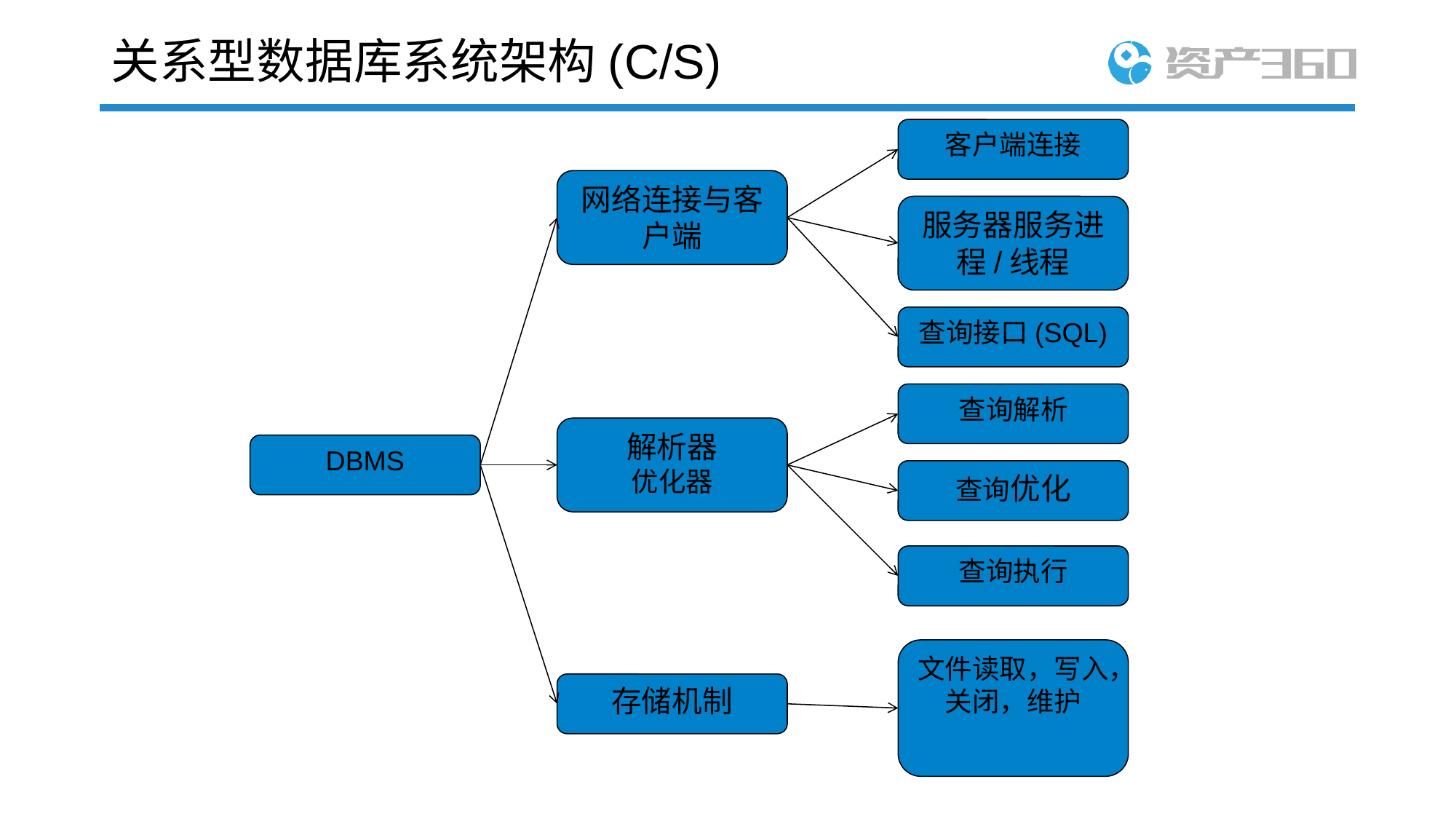

# 关系型数据库系统架构(C/S)
客户端连接
网络连接与客户端
服务器服务进程/线程
查询接口(SQL)
查询解析
解析器
优化器
DBMS
查询优化
查询执行
文件读取，写入，关闭，维护
存储机制